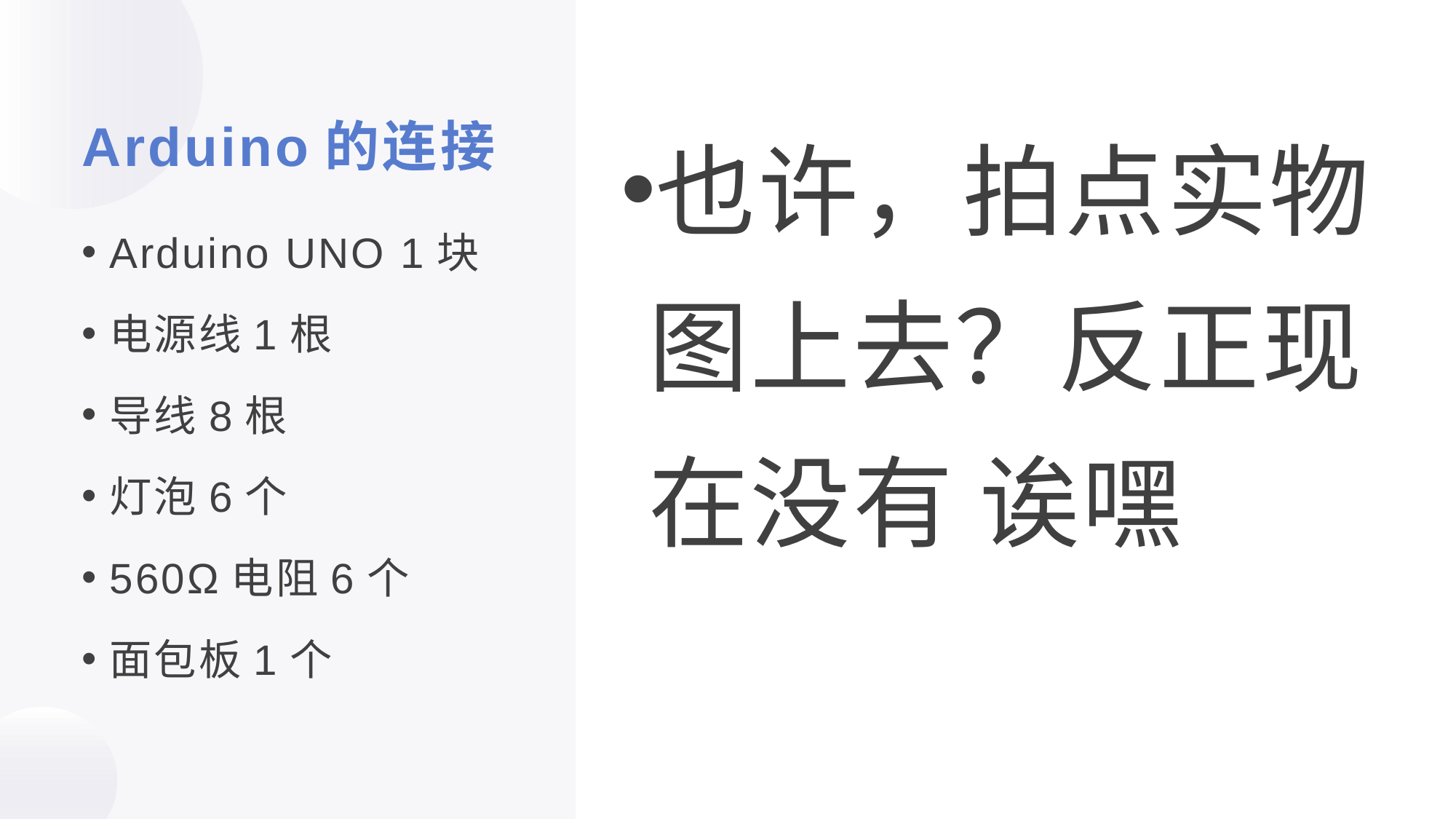

也许，拍点实物图上去？反正现在没有 诶嘿
# Arduino的连接
Arduino UNO 1块
电源线1根
导线8根
灯泡6个
560Ω电阻6个
面包板1个